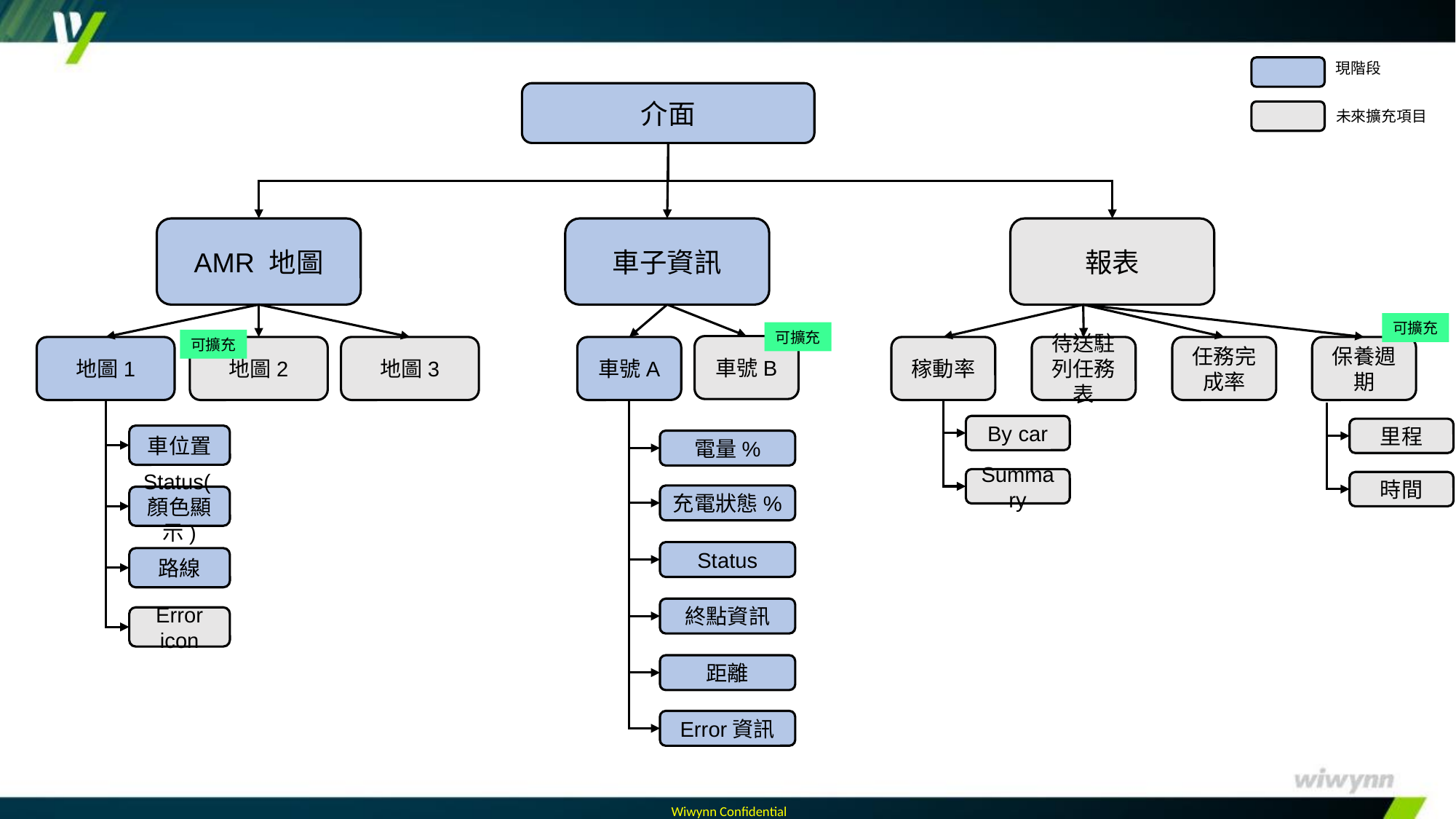

現階段

介面
未來擴充項目

報表
車子資訊
AMR 地圖
可擴充
可擴充
可擴充
車號B
地圖1
地圖2
地圖3
車號A
稼動率
待送駐列任務表
任務完成率
保養週期
By car
里程
車位置
電量%
Summary
時間
充電狀態%
Status(顏色顯示)
Status
路線
終點資訊
Error icon
距離
Error資訊